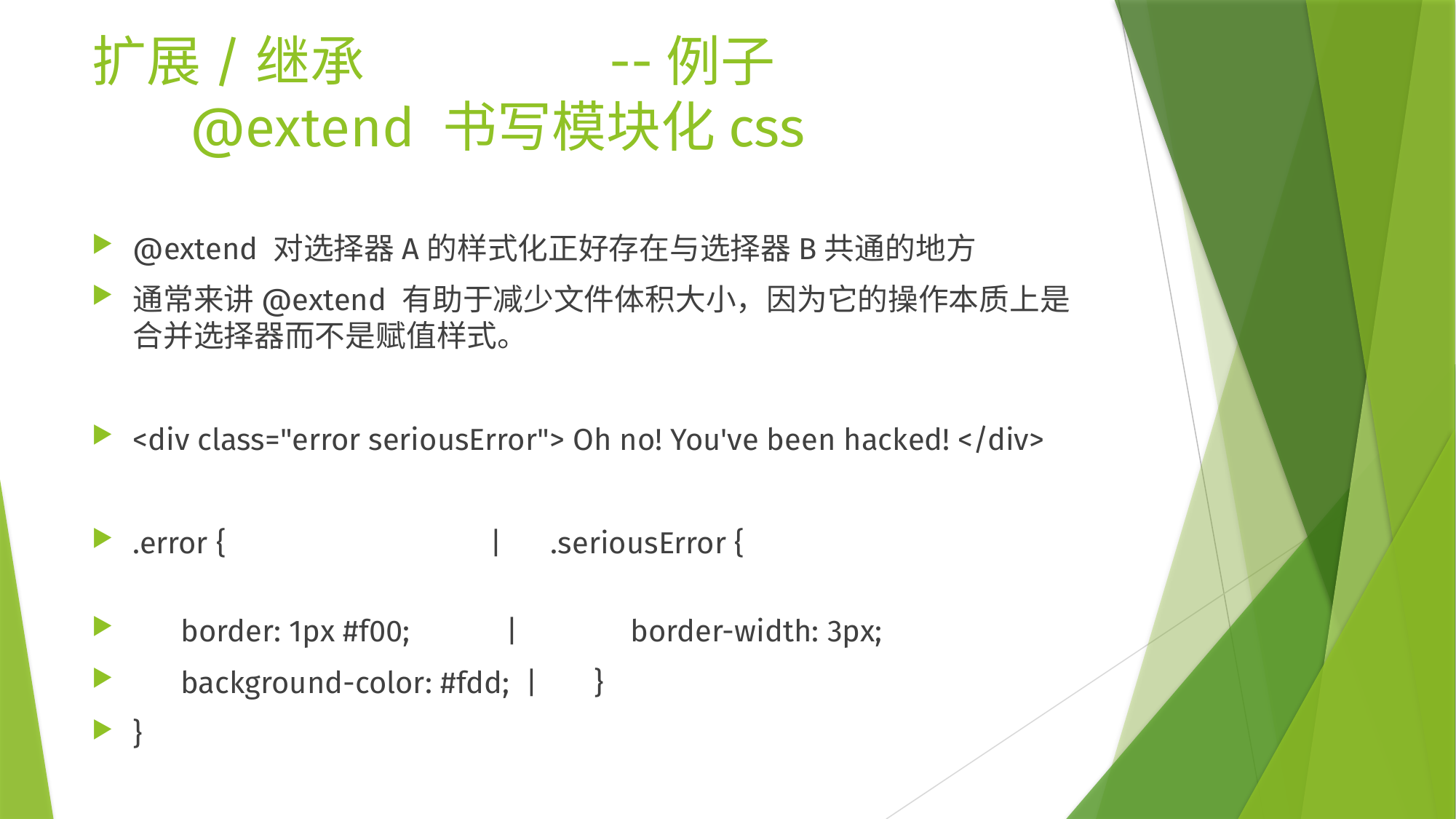

# 扩展/继承                   --例子 @extend 书写模块化css
@extend 对选择器A的样式化正好存在与选择器B共通的地方
通常来讲@extend 有助于减少文件体积大小，因为它的操作本质上是合并选择器而不是赋值样式。

<div class="error seriousError"> Oh no! You've been hacked! </div>

.error {                                 |      .seriousError {
      border: 1px #f00;            |              border-width: 3px;
      background-color: #fdd;  |       }
}